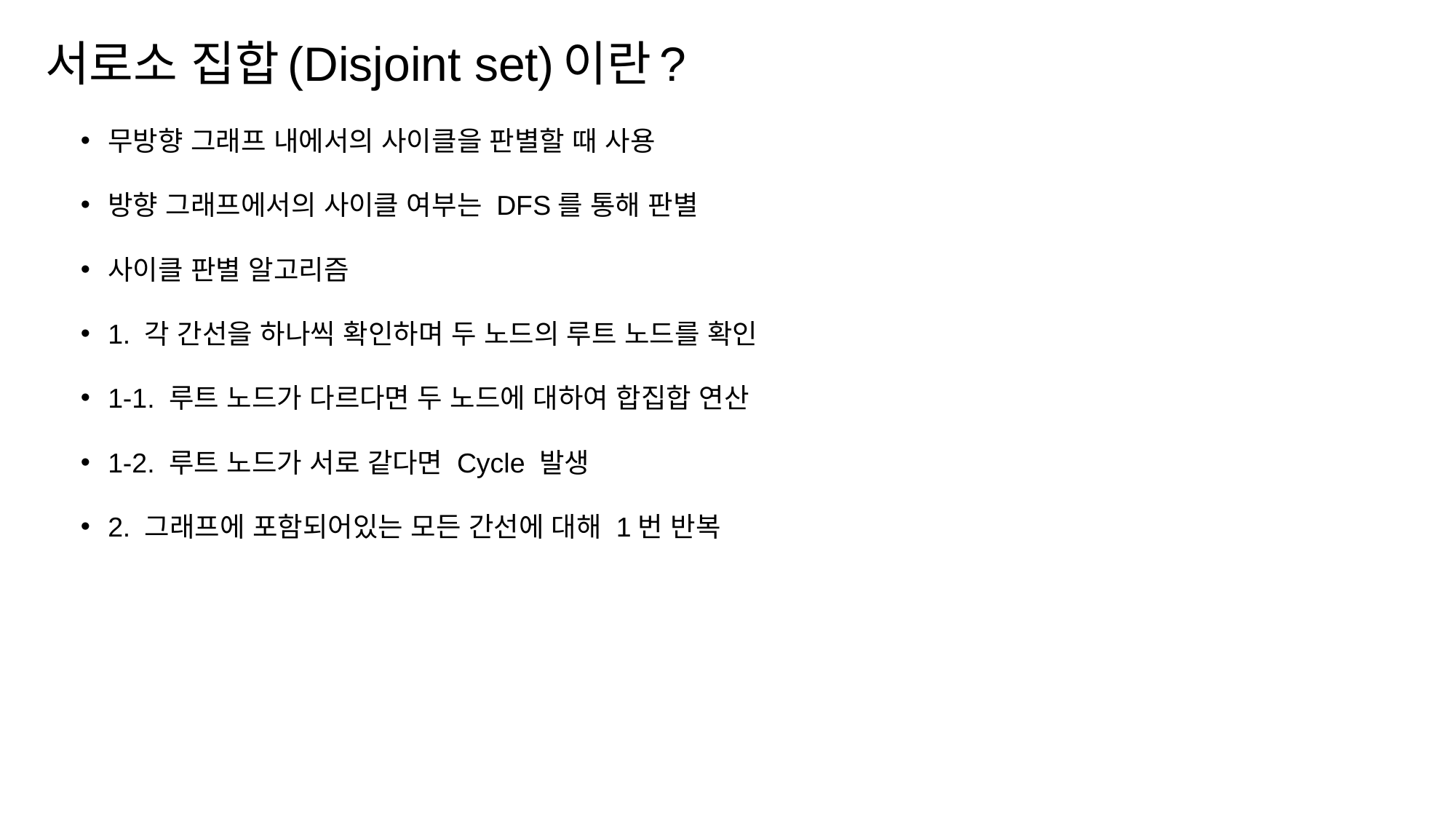

# 서로소 집합(Disjoint set)이란?
무방향 그래프 내에서의 사이클을 판별할 때 사용
방향 그래프에서의 사이클 여부는 DFS를 통해 판별
사이클 판별 알고리즘
1. 각 간선을 하나씩 확인하며 두 노드의 루트 노드를 확인
1-1. 루트 노드가 다르다면 두 노드에 대하여 합집합 연산
1-2. 루트 노드가 서로 같다면 Cycle 발생
2. 그래프에 포함되어있는 모든 간선에 대해 1번 반복